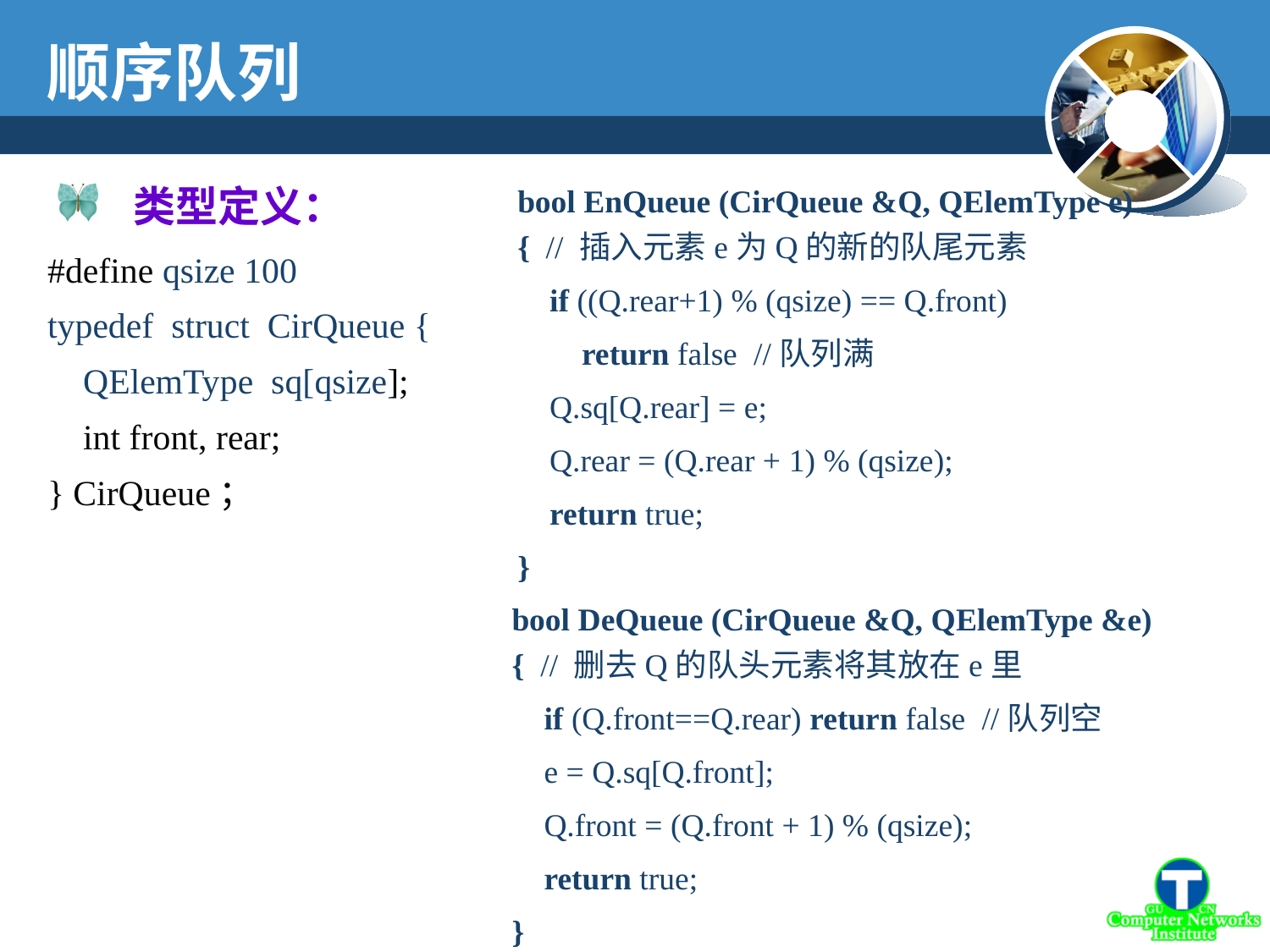

顺序队列
  类型定义：
bool EnQueue (CirQueue &Q, QElemType e)
{  // 插入元素e为Q的新的队尾元素
    if ((Q.rear+1) % (qsize) == Q.front)
        return false  //队列满
    Q.sq[Q.rear] = e;
    Q.rear = (Q.rear + 1) % (qsize);
    return true;
}
#define qsize 100
typedef  struct  CirQueue {
    QElemType  sq[qsize];
    int front, rear;
} CirQueue；
bool DeQueue (CirQueue &Q, QElemType &e)
{  // 删去Q的队头元素将其放在e里
    if (Q.front==Q.rear) return false  //队列空
    e = Q.sq[Q.front];
    Q.front = (Q.front + 1) % (qsize);
    return true;
}